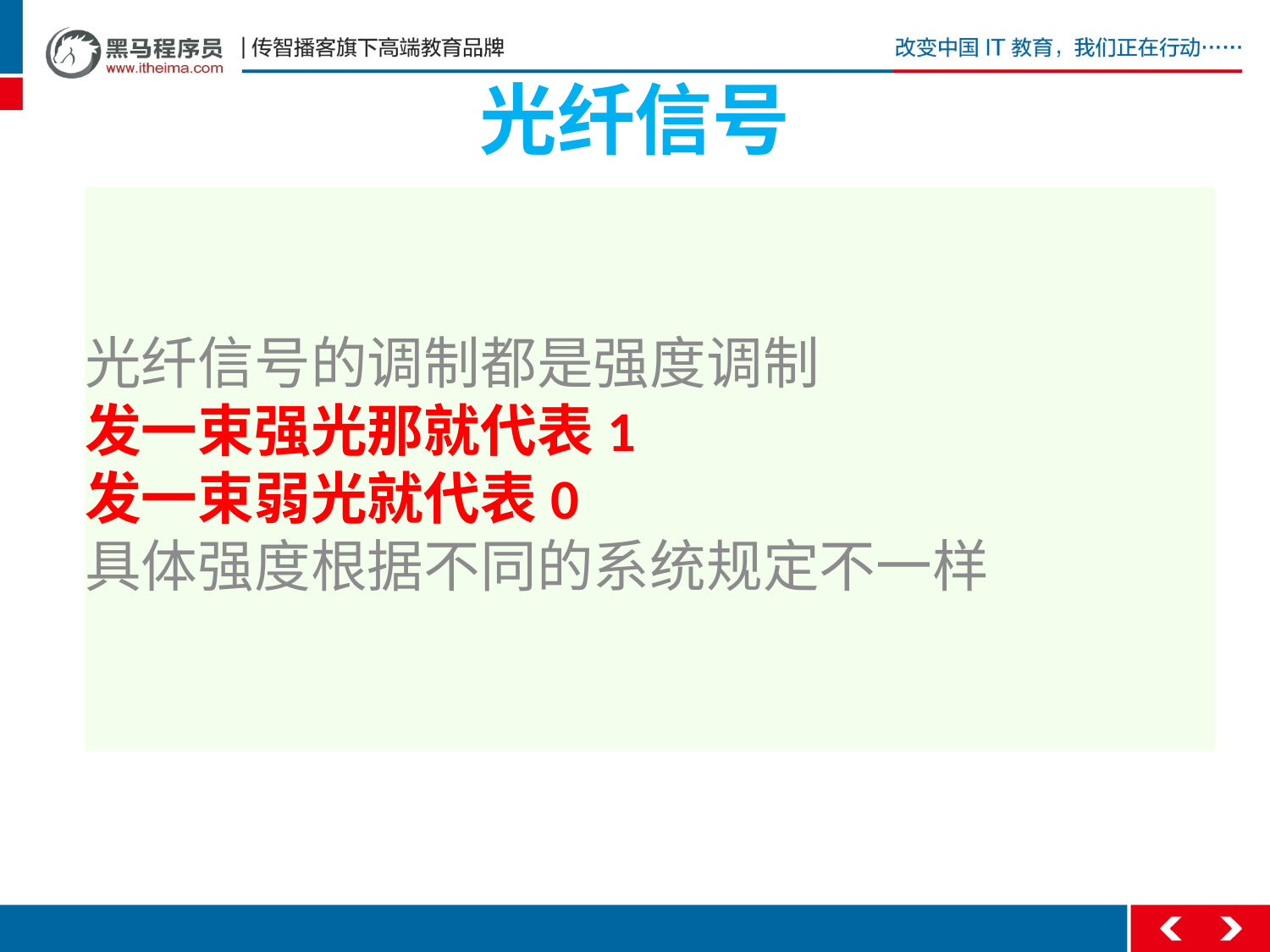

# 光纤信号
光纤信号的调制都是强度调制
发一束强光那就代表1
发一束弱光就代表0
具体强度根据不同的系统规定不一样